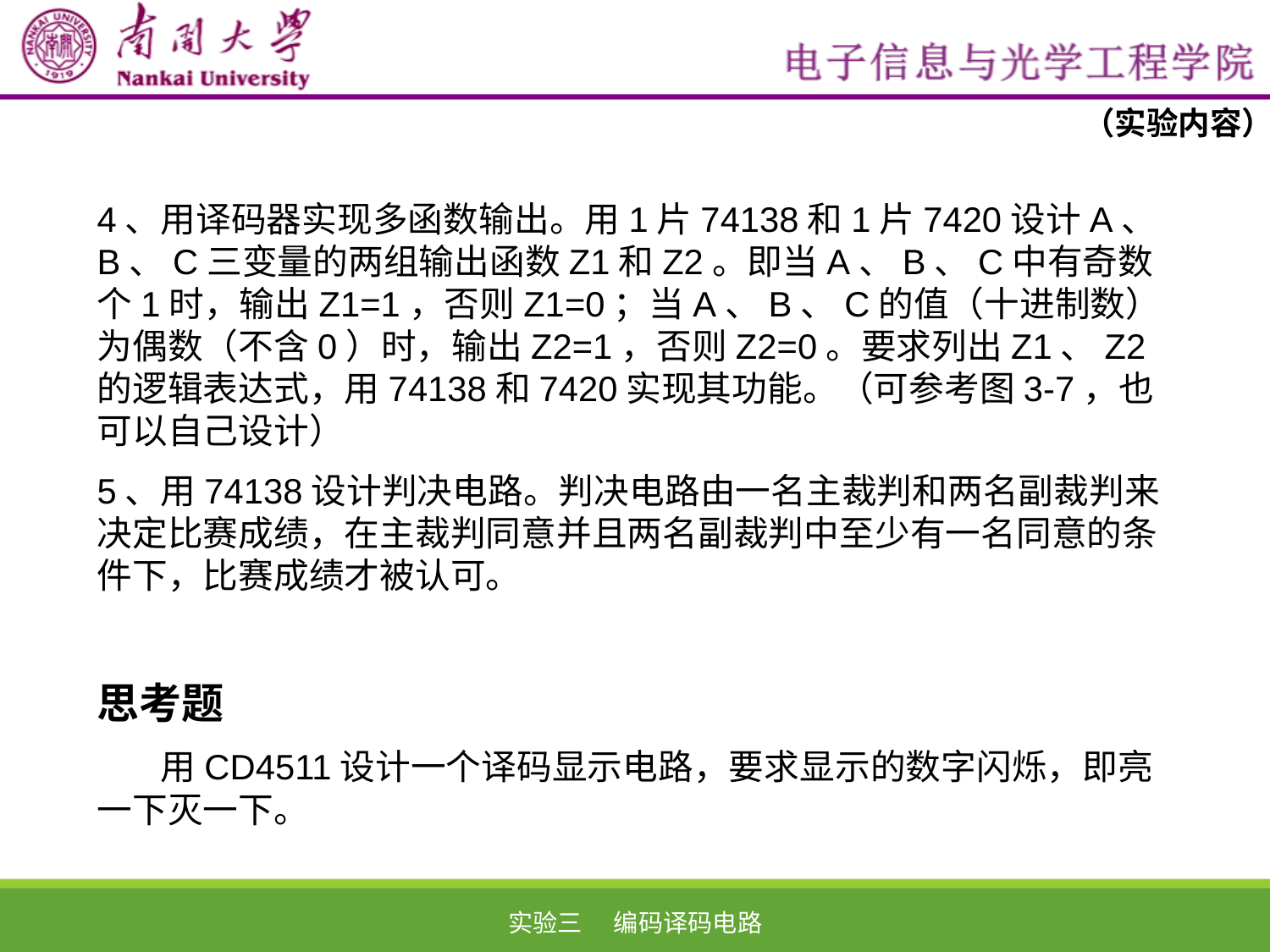

（实验内容）
4、用译码器实现多函数输出。用1片74138和1片7420设计A、B、C三变量的两组输出函数Z1和Z2。即当A、B、C中有奇数个1时，输出Z1=1，否则Z1=0；当A、B、C的值（十进制数）为偶数（不含0）时，输出Z2=1，否则Z2=0。要求列出Z1、Z2的逻辑表达式，用74138和7420实现其功能。（可参考图3-7，也可以自己设计）
5、用74138设计判决电路。判决电路由一名主裁判和两名副裁判来决定比赛成绩，在主裁判同意并且两名副裁判中至少有一名同意的条件下，比赛成绩才被认可。

思考题
用CD4511设计一个译码显示电路，要求显示的数字闪烁，即亮一下灭一下。
实验三    编码译码电路
9